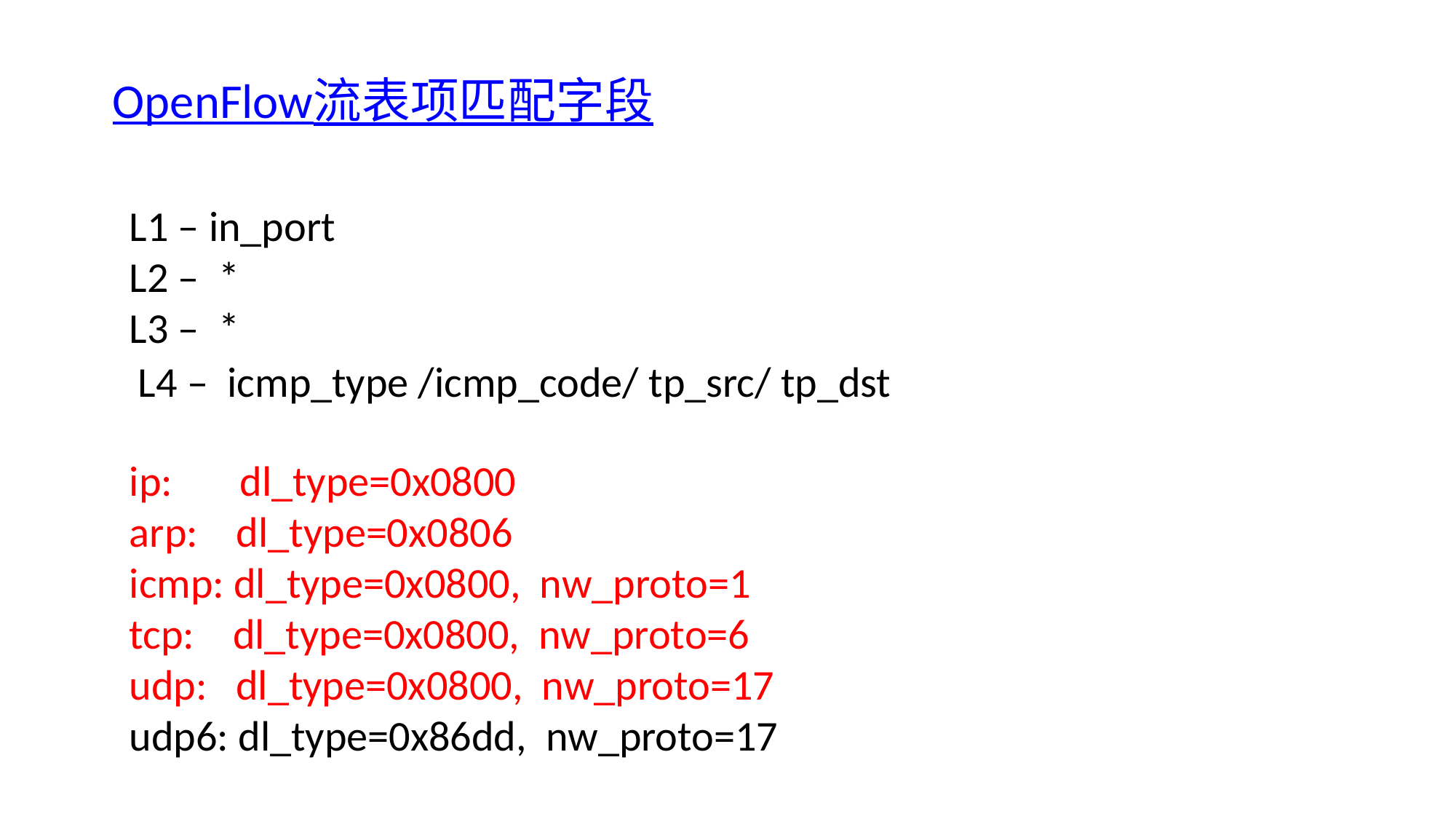

# OpenFlow流表项匹配字段
L1 – in_port
L2 –  *
L3 –  *

ip:       dl_type=0x0800
arp:    dl_type=0x0806
icmp: dl_type=0x0800,  nw_proto=1
tcp:    dl_type=0x0800,  nw_proto=6
udp:   dl_type=0x0800,  nw_proto=17
udp6: dl_type=0x86dd,  nw_proto=17

L4 –  icmp_type /icmp_code/ tp_src/ tp_dst